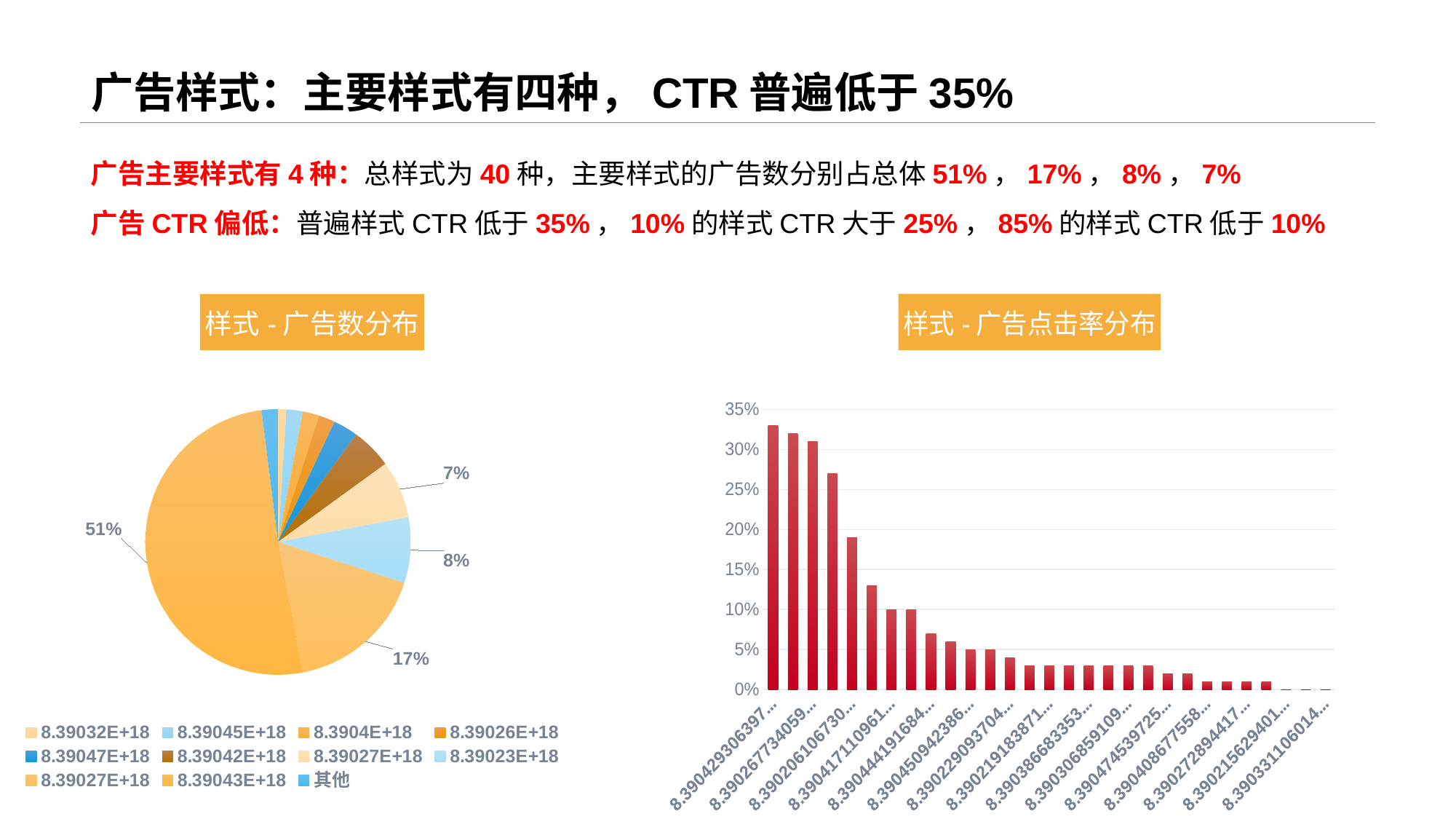

# 广告样式：主要样式有四种，CTR普遍低于35%
广告主要样式有4种：总样式为40种，主要样式的广告数分别占总体51%，17%，8%，7%
广告CTR偏低：普遍样式CTR低于35%，10%的样式CTR大于25%，85%的样式CTR低于10%

### Chart: 样式-广告数分布

| Category | 创意-广告数分布 |
|---|---|
| 8.39032E+18 | 0.01 |
| 8.39045E+18 | 0.02 |
| 8.3904E+18 | 0.02 |
| 8.39026E+18 | 0.02 |
| 8.39047E+18 | 0.03 |
| 8.39042E+18 | 0.05 |
| 8.39027E+18 | 0.07 |
| 8.39023E+18 | 0.08 |
| 8.39027E+18 | 0.17 |
| 8.39043E+18 | 0.51 |
| 其他 | 0.02 |

### Chart: 样式-广告点击率分布

| Category | 样式-CTR |
|---|---|
| 8.3904293063975997E+18 | 0.33 |
| 8.3902085504691497E+18 | 0.32 |
| 8.3902677340590397E+18 | 0.31 |
| 8.3904302835954299E+18 | 0.27 |
| 8.3902061067309302E+18 | 0.19 |
| 8.3902661437151304E+18 | 0.13 |
| 8.3904171109618504E+18 | 0.1 |
| 8.3903406208403896E+18 | 0.1 |
| 8.3904441916840397E+18 | 0.07 |
| 8.3904810845256796E+18 | 0.06 |
| 8.3904509423865999E+18 | 0.05 |
| 8.3903446804747704E+18 | 0.05 |
| 8.3902290937044101E+18 | 0.04 |
| 8.3904654044277996E+18 | 0.03 |
| 8.3902191838712197E+18 | 0.03 |
| 8.3902623470720502E+18 | 0.03 |
| 8.3903866833530399E+18 | 0.03 |
| 8.3904047393357998E+18 | 0.03 |
| 8.3903068591096801E+18 | 0.03 |
| 8.3903155262530202E+18 | 0.03 |
| 8.3904745397257605E+18 | 0.02 |
| 8.3904831093671301E+18 | 0.02 |
| 8.3904086775580303E+18 | 0.01 |
| 8.3904228983363604E+18 | 0.01 |
| 8.3902728944176896E+18 | 0.01 |
| 8.3902235733459702E+18 | 0.01 |
| 8.3902156294010102E+18 | 0.0 |
| 8.3904130487891999E+18 | 0.0 |
| 8.3903311060144896E+18 | 0.0 |